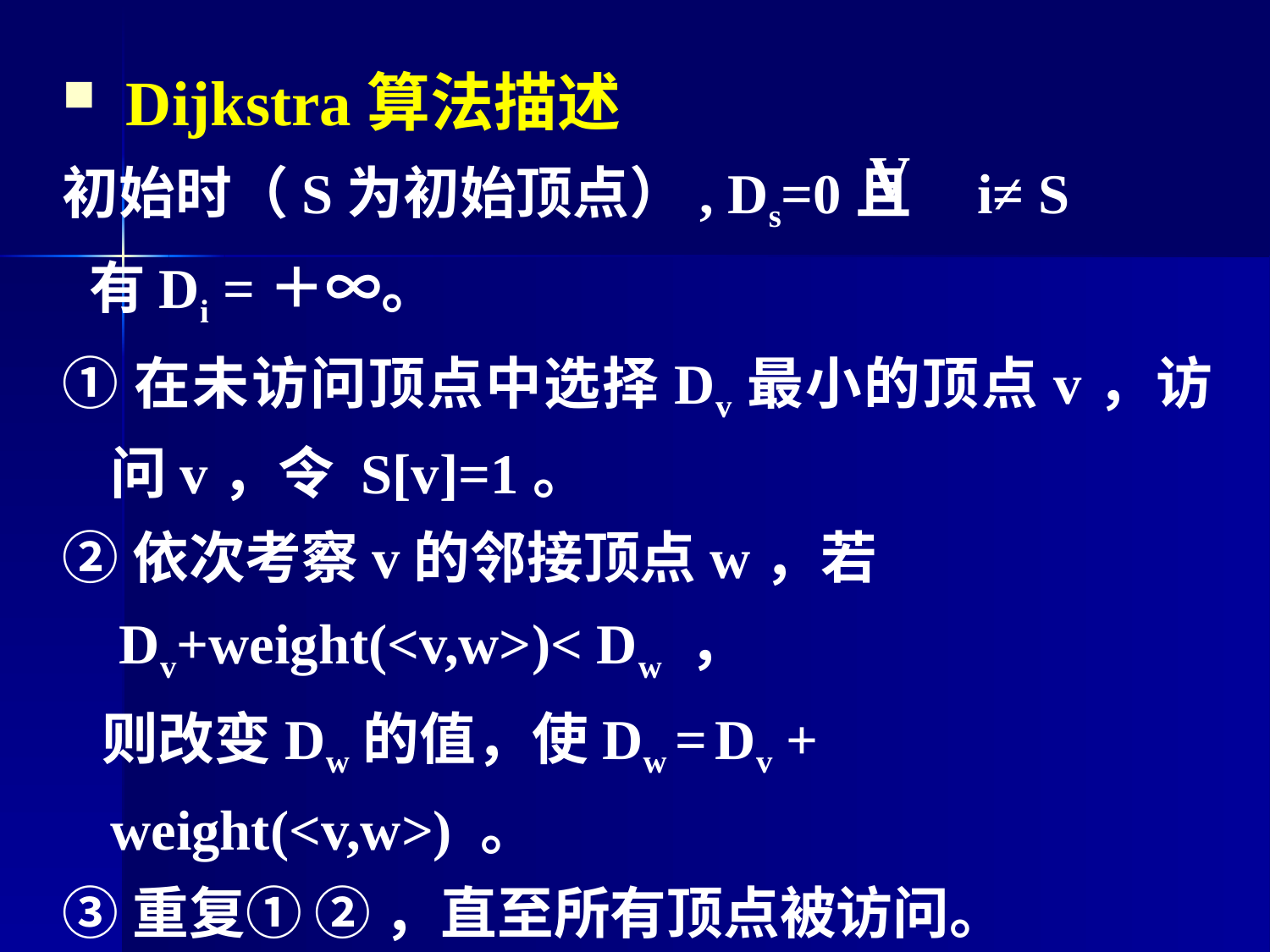

Dijkstra算法描述
初始时（S为初始顶点）, Ds=0且    i≠ S
 有Di =＋∞。
①在未访问顶点中选择Dv最小的顶点v，访问v，令 S[v]=1。
②依次考察v的邻接顶点w，若
    Dv+weight(<v,w>)< Dw ，
  则改变Dw的值，使Dw = Dv + weight(<v,w>) 。
③重复① ② ，直至所有顶点被访问。
A